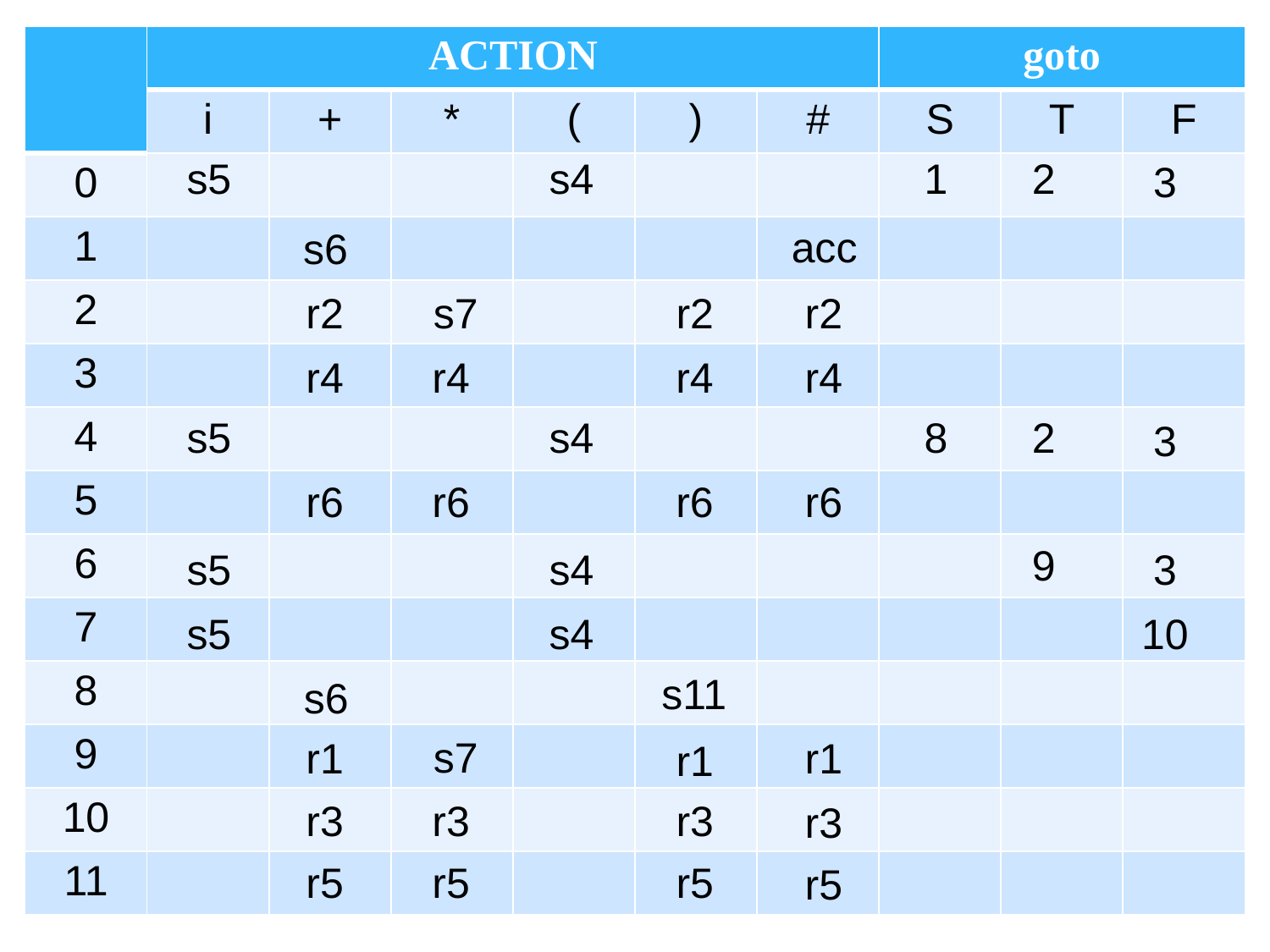

|  | ACTION |  |  |  |  |  | goto |  |  |
| --- | --- | --- | --- | --- | --- | --- | --- | --- | --- |
|  | i | + | \* | ( | ) | # | S | T | F |
| 0 |  |  |  |  |  |  |  |  |  |
| 1 |  |  |  |  |  |  |  |  |  |
| 2 |  |  |  |  |  |  |  |  |  |
| 3 |  |  |  |  |  |  |  |  |  |
| 4 |  |  |  |  |  |  |  |  |  |
| 5 |  |  |  |  |  |  |  |  |  |
| 6 |  |  |  |  |  |  |  |  |  |
| 7 |  |  |  |  |  |  |  |  |  |
| 8 |  |  |  |  |  |  |  |  |  |
| 9 |  |  |  |  |  |  |  |  |  |
| 10 |  |  |  |  |  |  |  |  |  |
| 11 |  |  |  |  |  |  |  |  |  |
2
s4
s5
1
3
acc
s6
r2
s7
r2
r2
r4
r4
r4
r4
s4
s5
2
8
3
r6
r6
r6
r6
9
3
s4
s5
s4
s5
10
s11
s6
s7
r1
r1
r1
r3
r3
r3
r3
r5
r5
r5
r5
信息与软件工程学院
93
邓伏虎